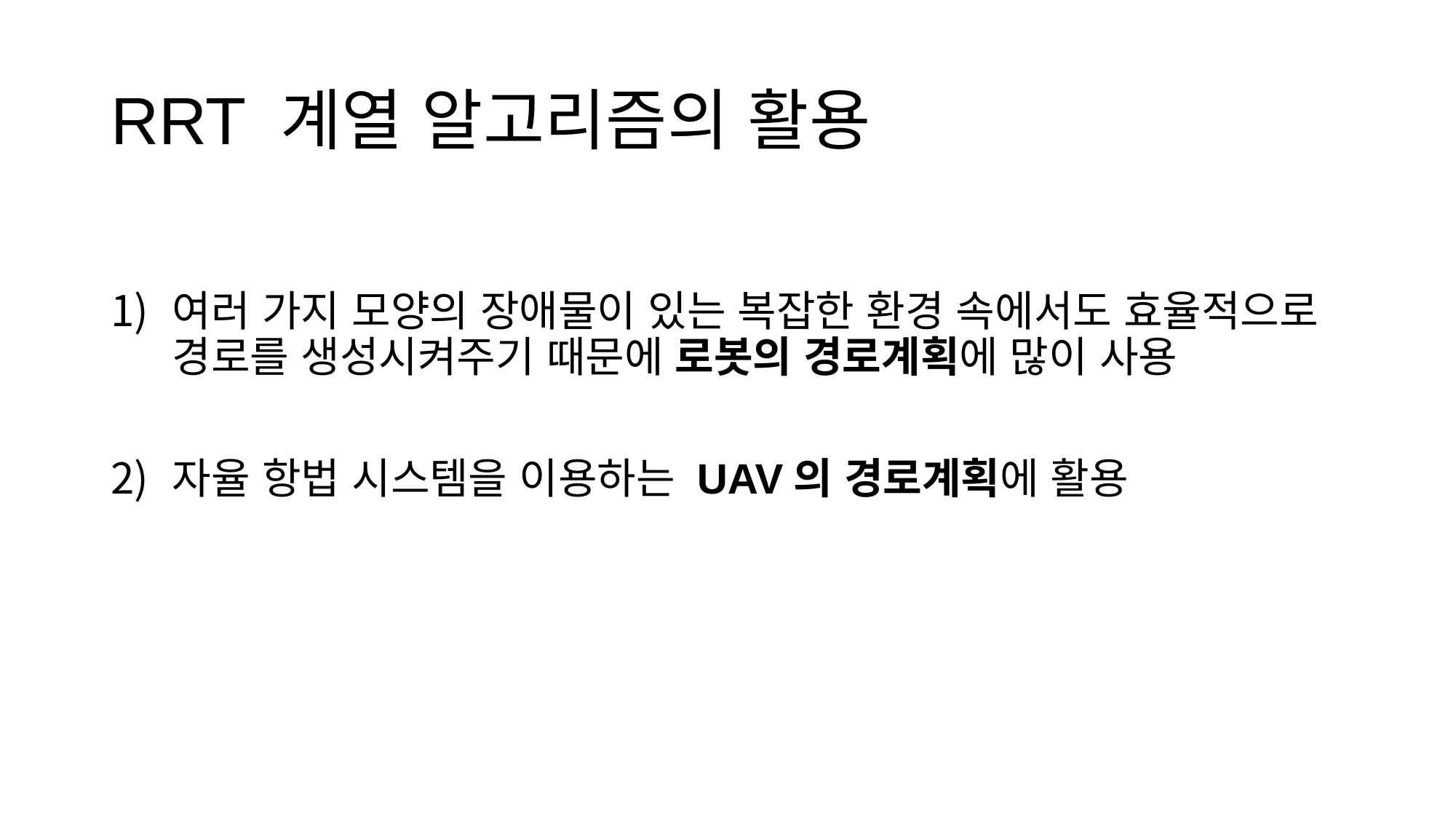

# RRT 계열 알고리즘의 활용
여러 가지 모양의 장애물이 있는 복잡한 환경 속에서도 효율적으로 경로를 생성시켜주기 때문에 로봇의 경로계획에 많이 사용

자율 항법 시스템을 이용하는 UAV의 경로계획에 활용